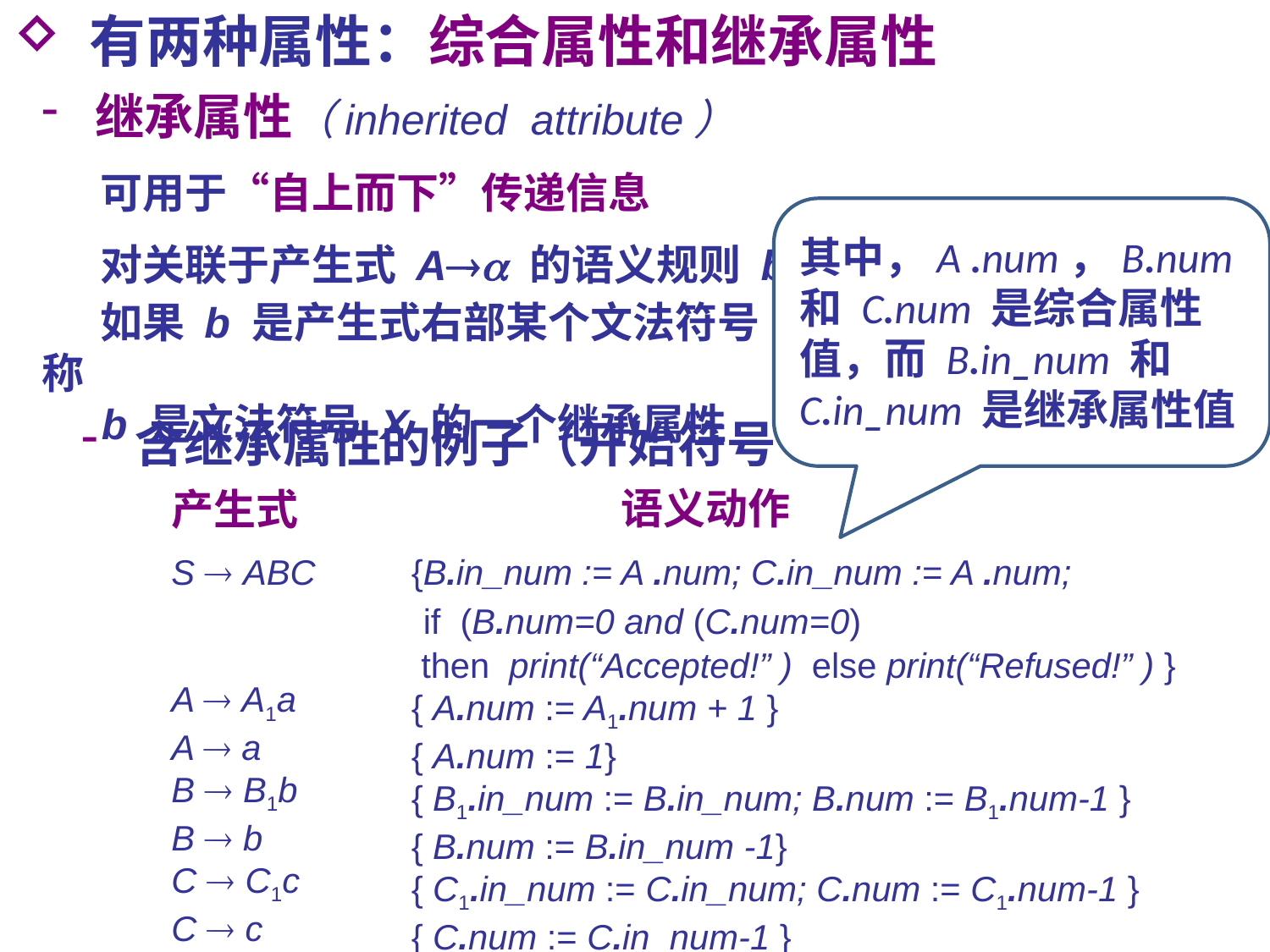

有两种属性：综合属性和继承属性
 继承属性（inherited  attribute）

     可用于“自上而下”传递信息

     对关联于产生式 A→α 的语义规则 b:=f(c1, c2, …, ck) ，
     如果 b 是产生式右部某个文法符号 X 的某个属性，则称
     b 是文法符号 X 的一个继承属性
其中，A .num，B.num 和 C.num 是综合属性值，而 B.in_num 和 C.in_num 是继承属性值
 含继承属性的例子（开始符号S）
产生式

S → ABC

A → A1a
A → a
B → B1b
B → b
C → C1c
C → c
                     语义动作

{B.in_num := A .num; C.in_num := A .num;
 if  (B.num=0 and (C.num=0)
 then  print(“Accepted!” )  else print(“Refused!” ) }
{ A.num := A1.num + 1 }
{ A.num := 1}
{ B1.in_num := B.in_num; B.num := B1.num-1 }
{ B.num := B.in_num -1}
{ C1.in_num := C.in_num; C.num := C1.num-1 }
{ C.num := C.in_num-1 }